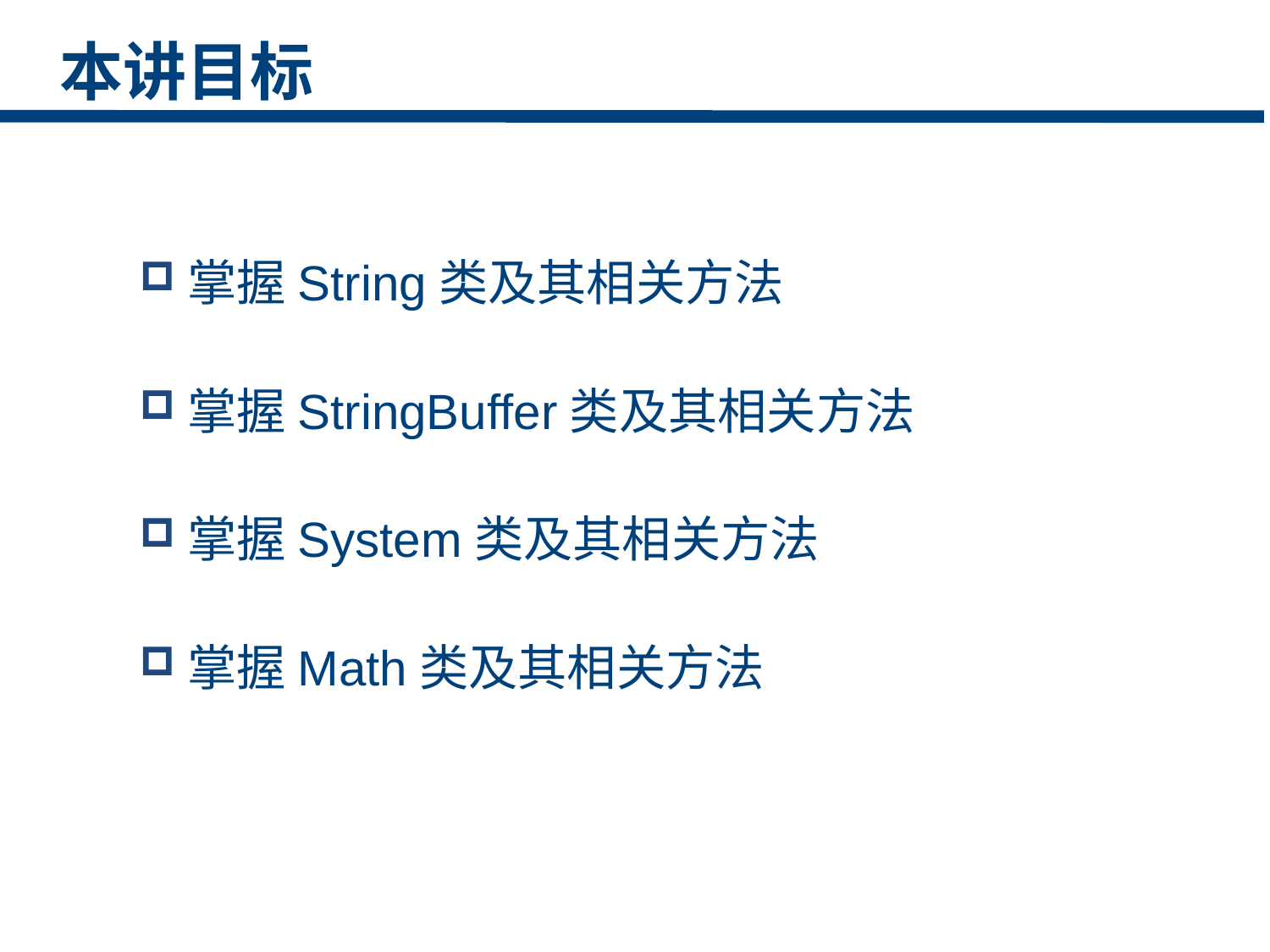

本讲目标
掌握String类及其相关方法
掌握StringBuffer类及其相关方法
掌握System类及其相关方法
掌握Math类及其相关方法
点击添加文本
点击添加文本
点击添加文本
点击添加文本